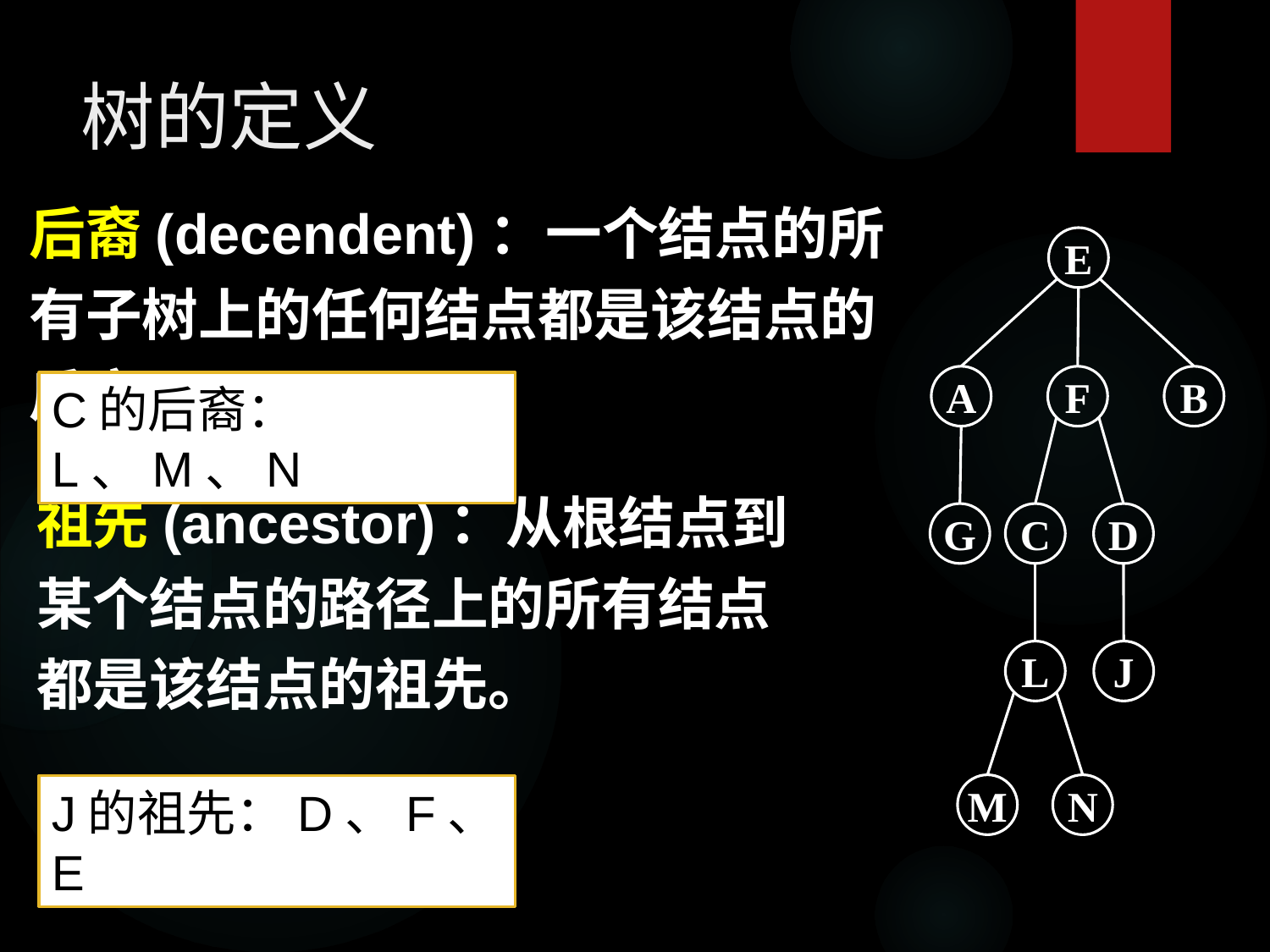

# 树的定义
后裔(decendent)：一个结点的所有子树上的任何结点都是该结点的后裔。
E
A
F
B
G
C
D
L
J
M
N
C的后裔：L、M、N
祖先(ancestor)：从根结点到某个结点的路径上的所有结点都是该结点的祖先。
J的祖先：D、F、E